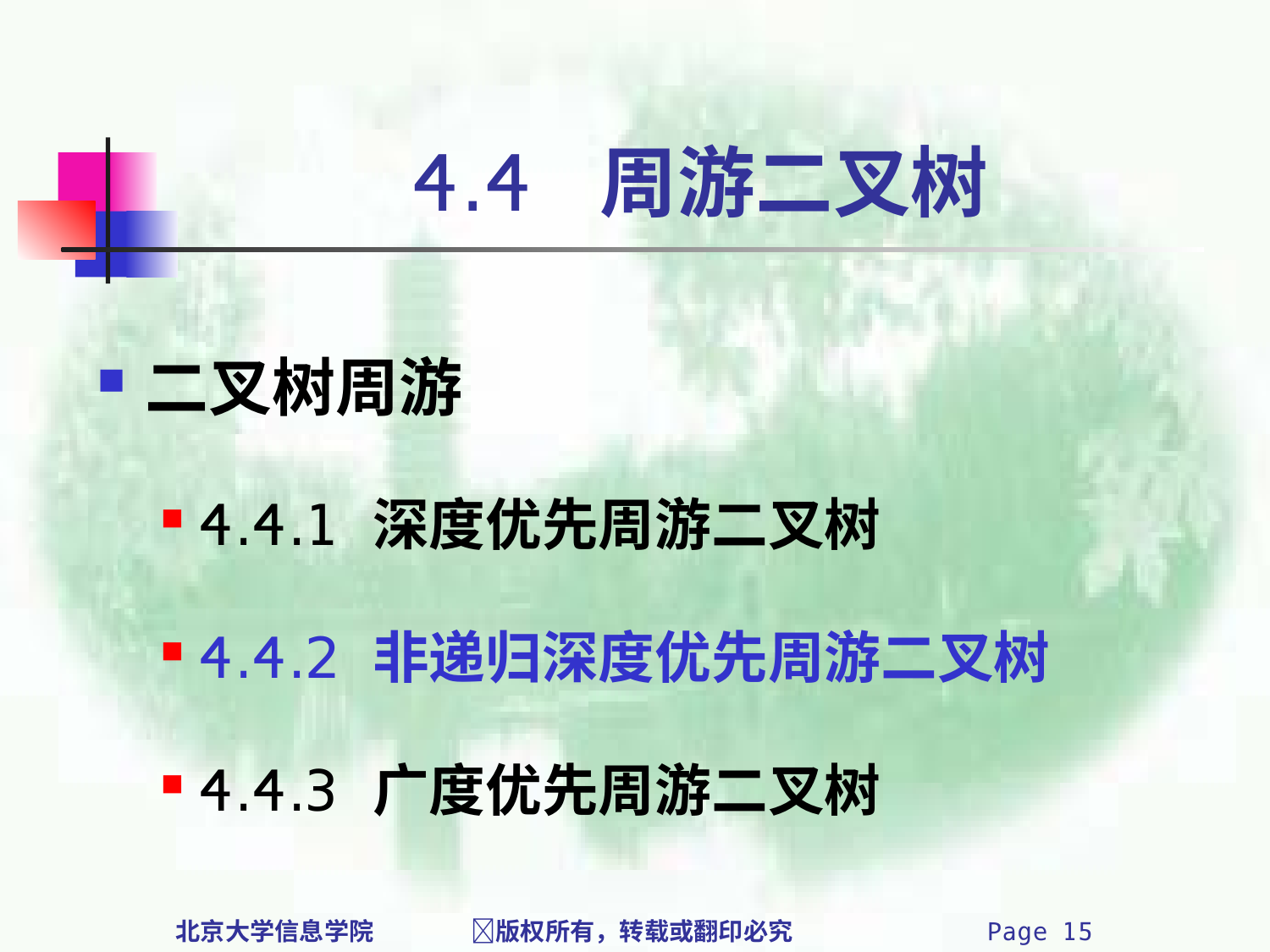

# 4.4  周游二叉树
二叉树周游
4.4.1 深度优先周游二叉树
4.4.2 非递归深度优先周游二叉树
4.4.3 广度优先周游二叉树

北京大学信息学院                 ©版权所有，转载或翻印必究                                 Page  15